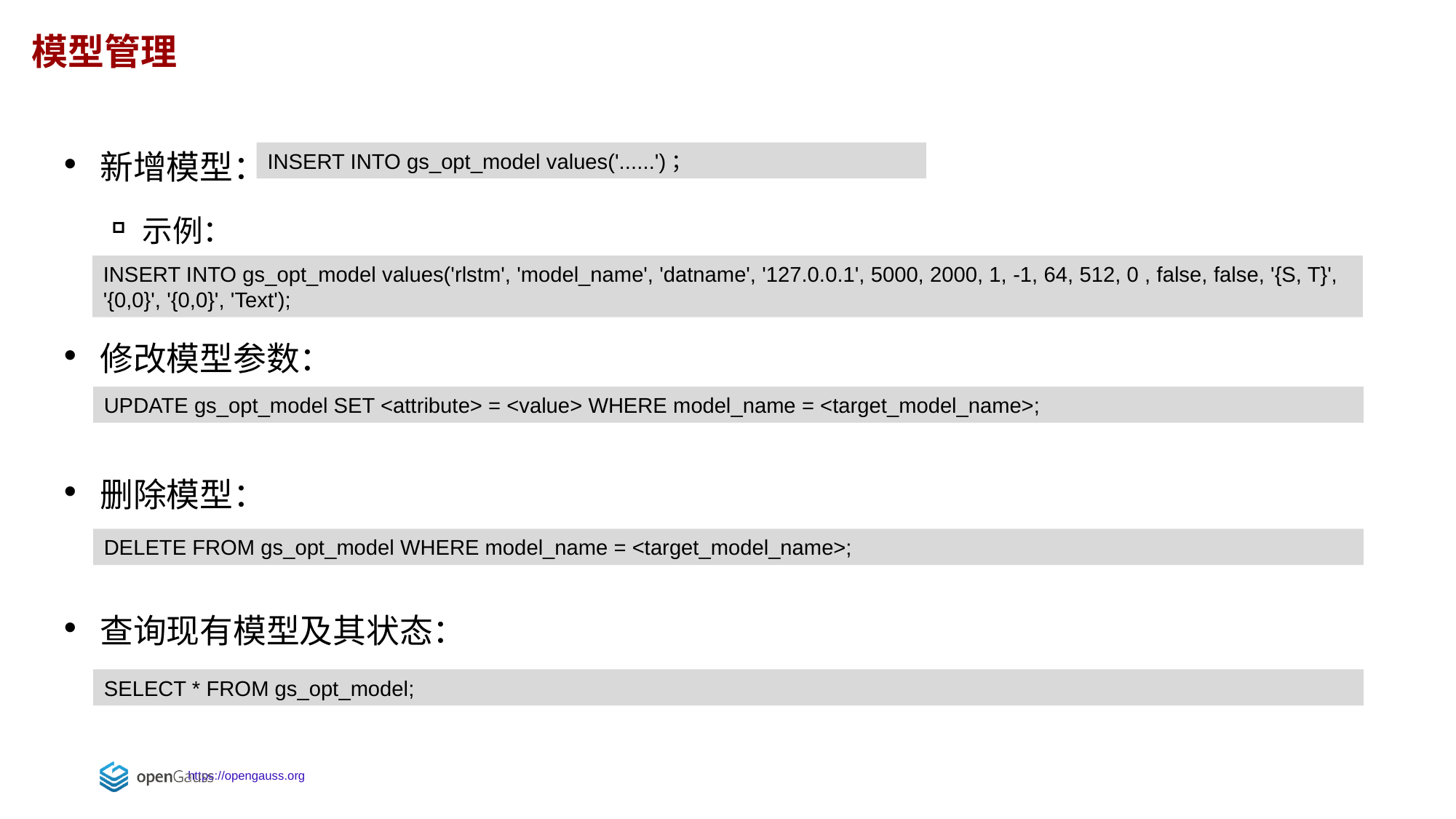

模型管理
新增模型：
示例：

修改模型参数：

删除模型：

查询现有模型及其状态：

INSERT INTO gs_opt_model values('......')；
INSERT INTO gs_opt_model values('rlstm', 'model_name', 'datname', '127.0.0.1', 5000, 2000, 1, -1, 64, 512, 0 , false, false, '{S, T}', '{0,0}', '{0,0}', 'Text');
UPDATE gs_opt_model SET <attribute> = <value> WHERE model_name = <target_model_name>;
DELETE FROM gs_opt_model WHERE model_name = <target_model_name>;
SELECT * FROM gs_opt_model;